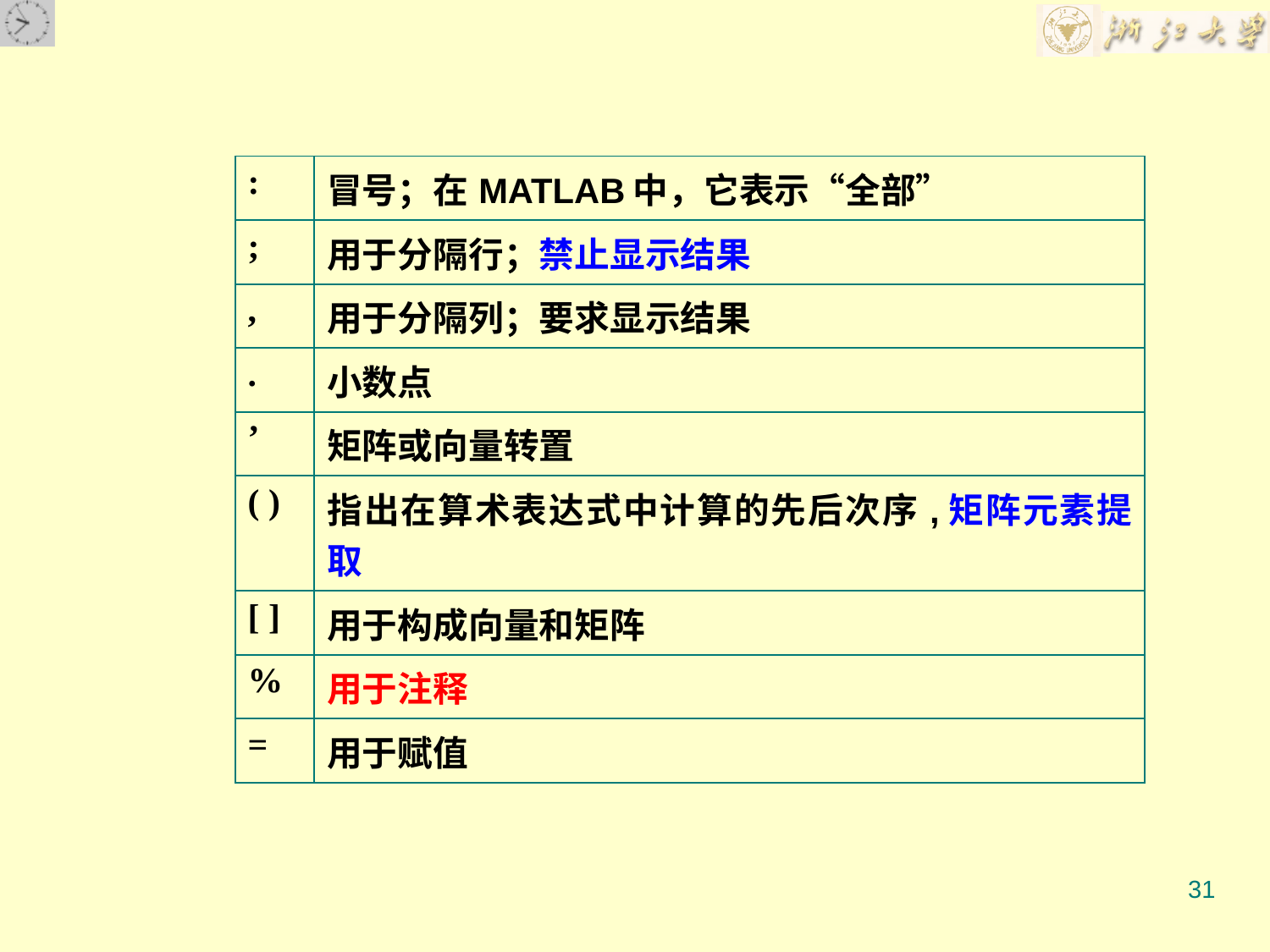

| : | 冒号；在MATLAB中，它表示“全部” |
| --- | --- |
| ; | 用于分隔行；禁止显示结果 |
| , | 用于分隔列；要求显示结果 |
| . | 小数点 |
| ’ | 矩阵或向量转置 |
| ( ) | 指出在算术表达式中计算的先后次序,矩阵元素提取 |
| [ ] | 用于构成向量和矩阵 |
| % | 用于注释 |
| = | 用于赋值 |
31